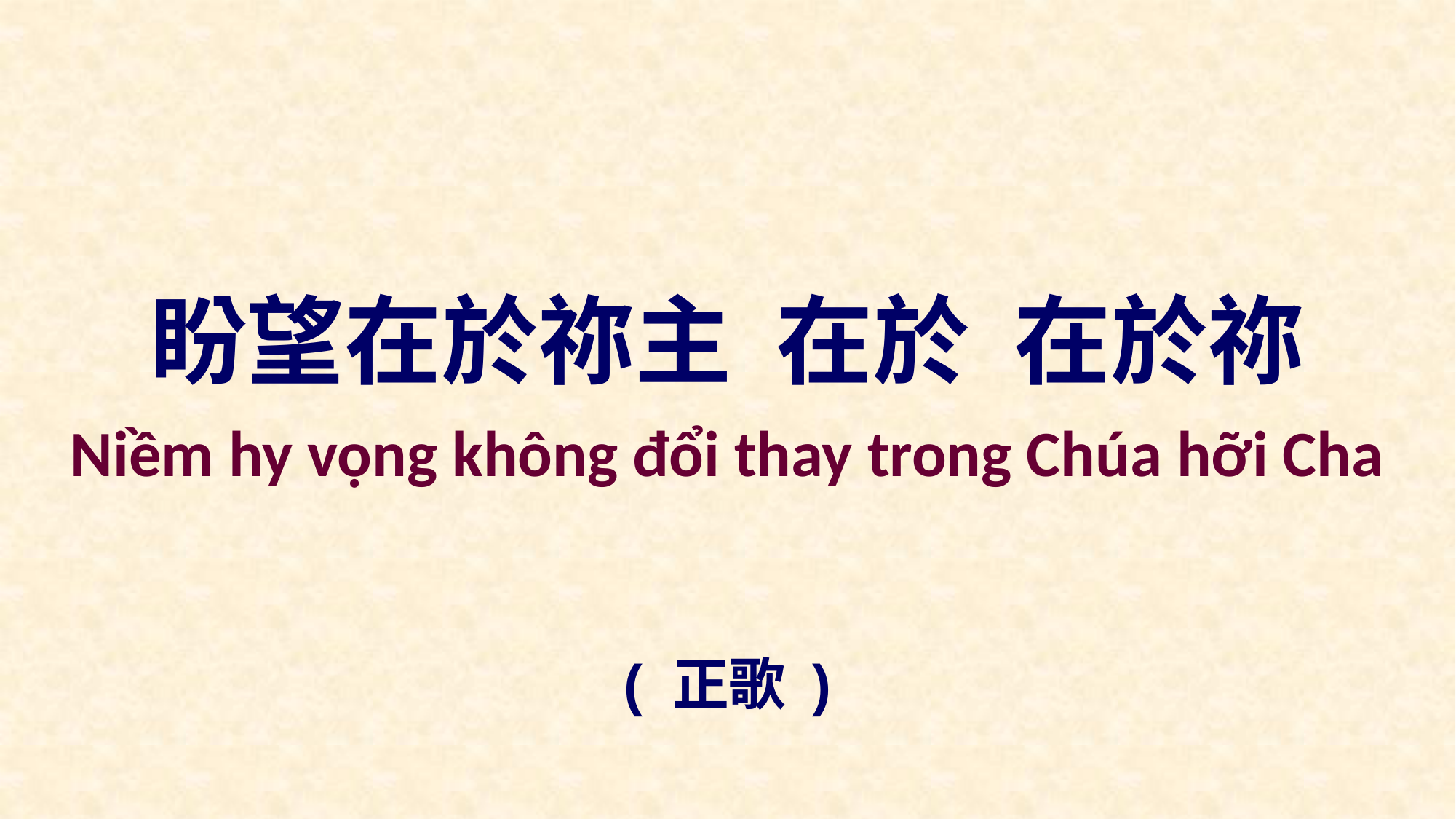

盼望在於祢主  在於  在於祢
Niềm hy vọng không đổi thay trong Chúa hỡi Cha
( 正歌 )